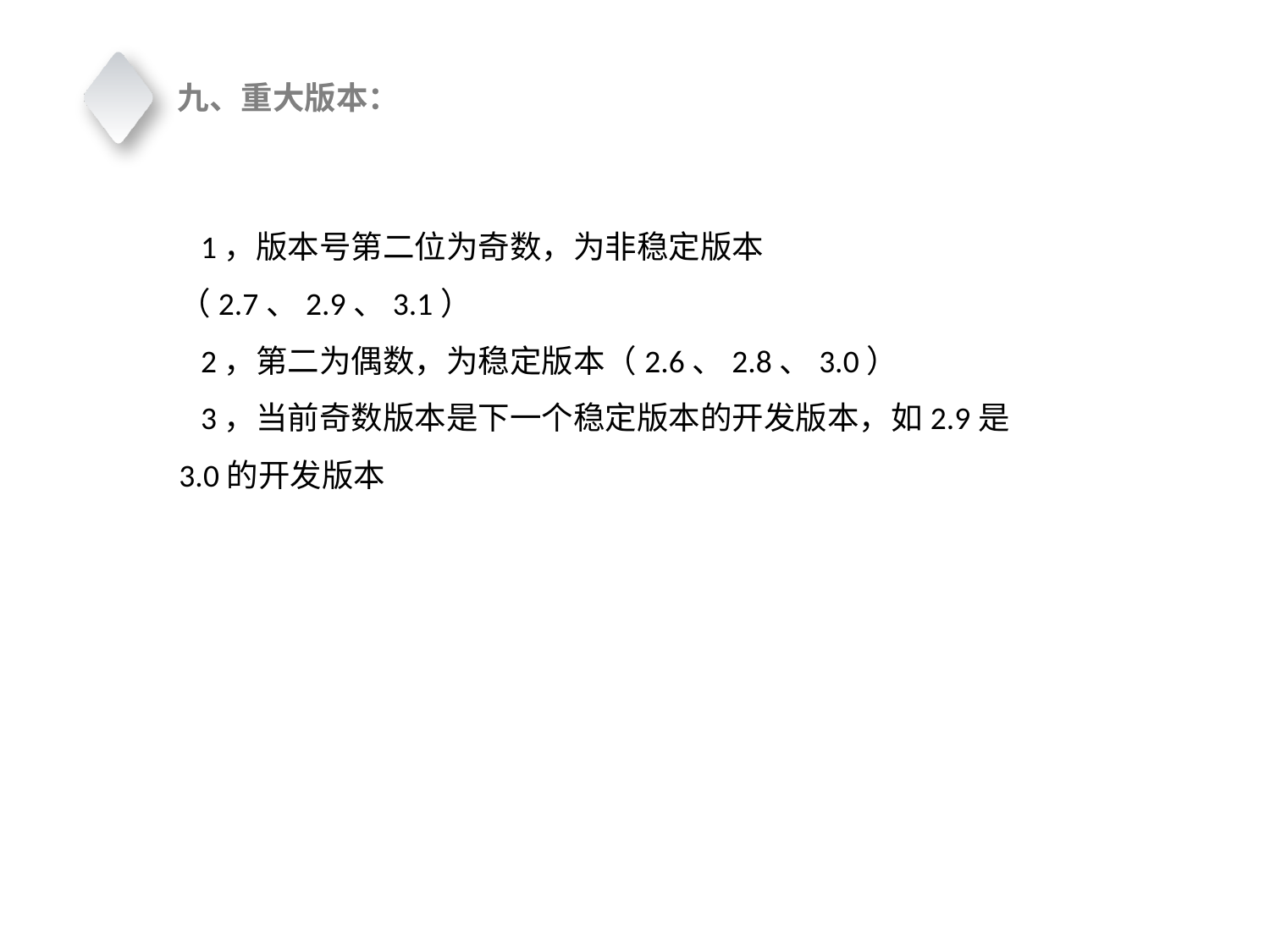

九、重大版本：
   1，版本号第二位为奇数，为非稳定版本（2.7、2.9、3.1）
   2，第二为偶数，为稳定版本（2.6、2.8、3.0）
   3，当前奇数版本是下一个稳定版本的开发版本，如2.9是3.0的开发版本